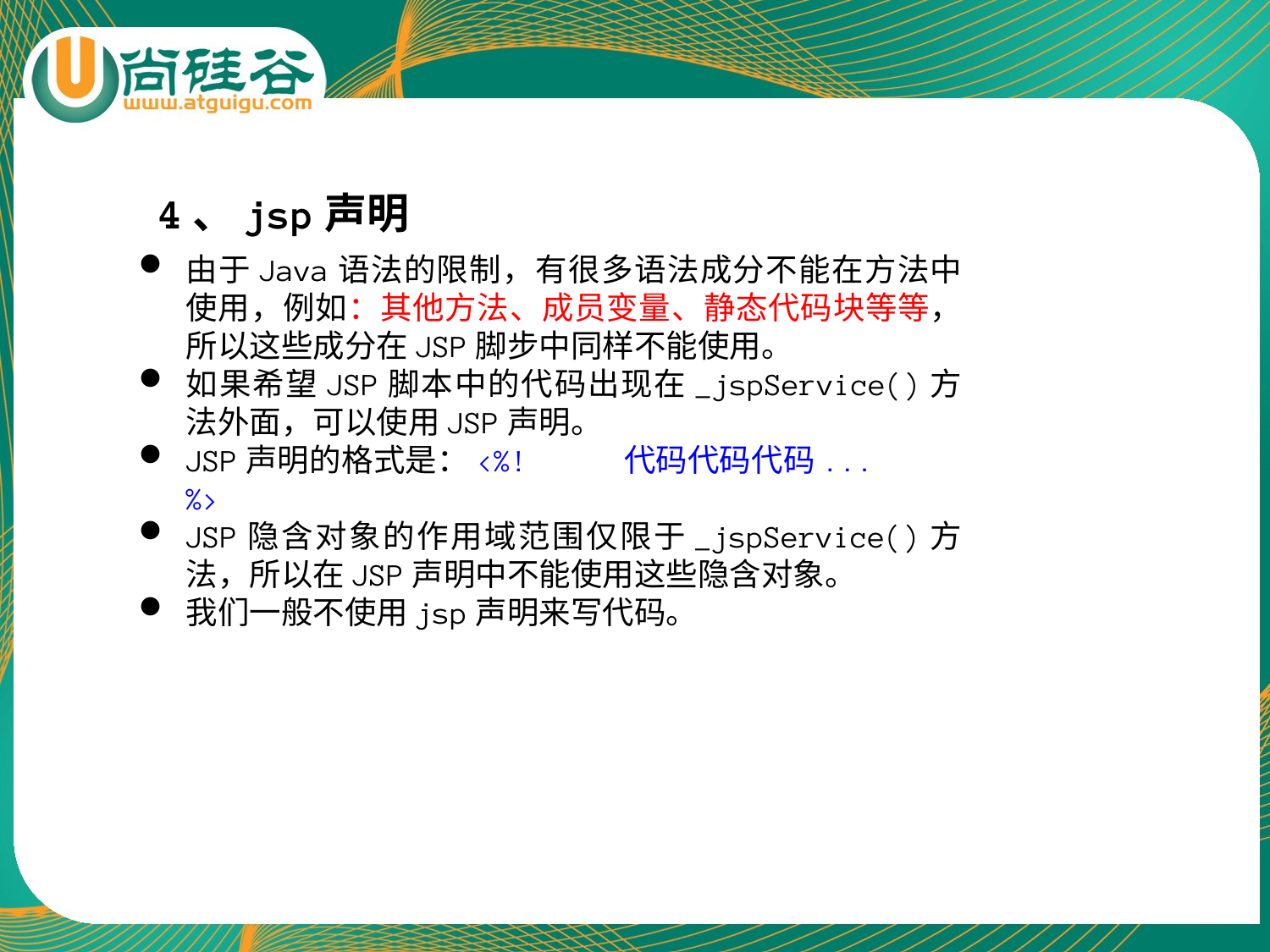

4、jsp声明
由于Java语法的限制，有很多语法成分不能在方法中使用，例如：其他方法、成员变量、静态代码块等等，所以这些成分在JSP脚步中同样不能使用。
如果希望JSP脚本中的代码出现在_jspService()方法外面，可以使用JSP声明。
JSP声明的格式是：<%!     代码代码代码...      %>
JSP隐含对象的作用域范围仅限于_jspService()方法，所以在JSP声明中不能使用这些隐含对象。
我们一般不使用jsp声明来写代码。